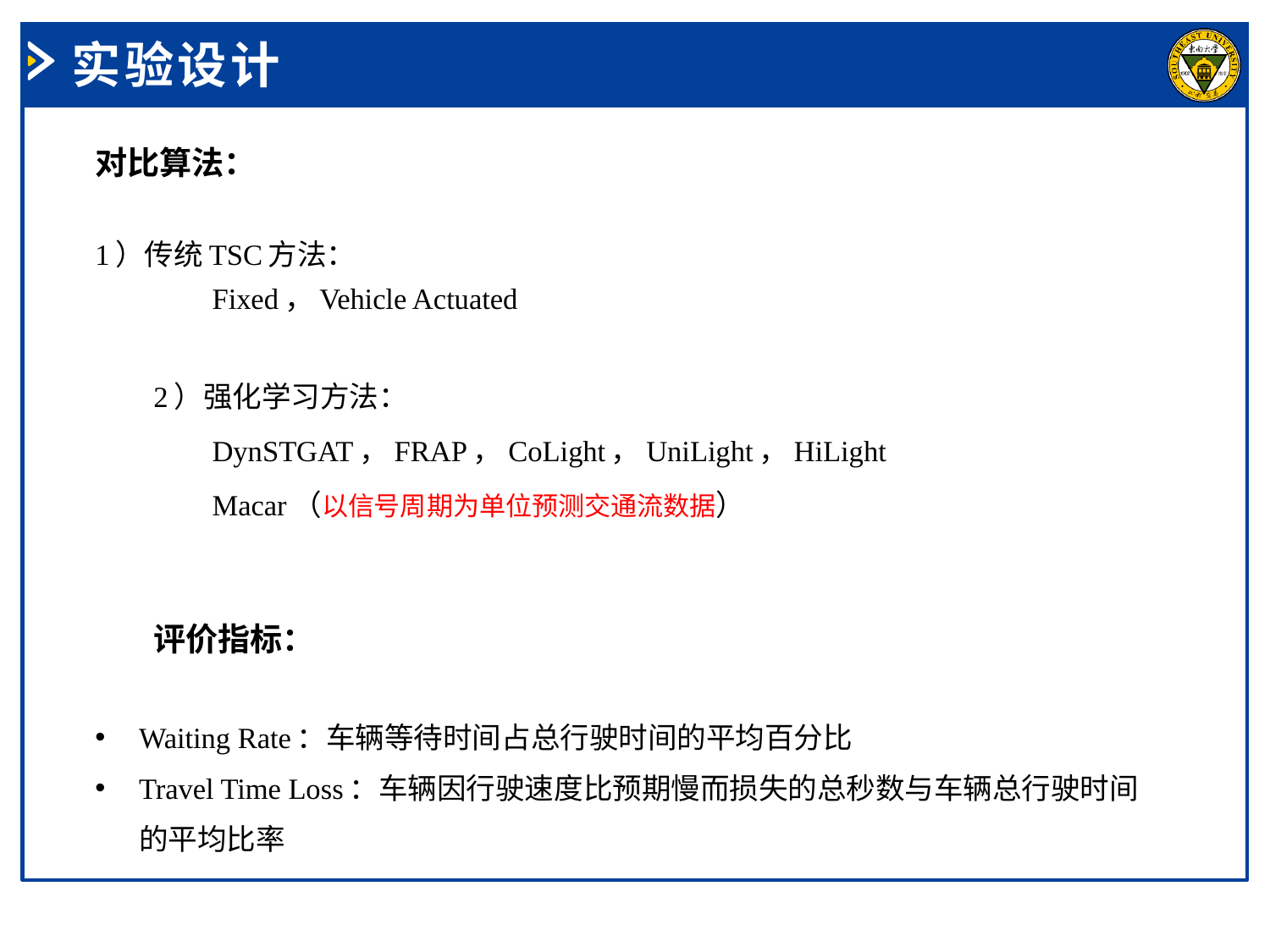

实验设计
对比算法：
1）传统TSC方法：
Fixed，Vehicle Actuated

2）强化学习方法：
DynSTGAT，FRAP，CoLight，UniLight，HiLight
Macar（以信号周期为单位预测交通流数据）

评价指标：
Waiting Rate：车辆等待时间占总行驶时间的平均百分比
Travel Time Loss：车辆因行驶速度比预期慢而损失的总秒数与车辆总行驶时间的平均比率

18